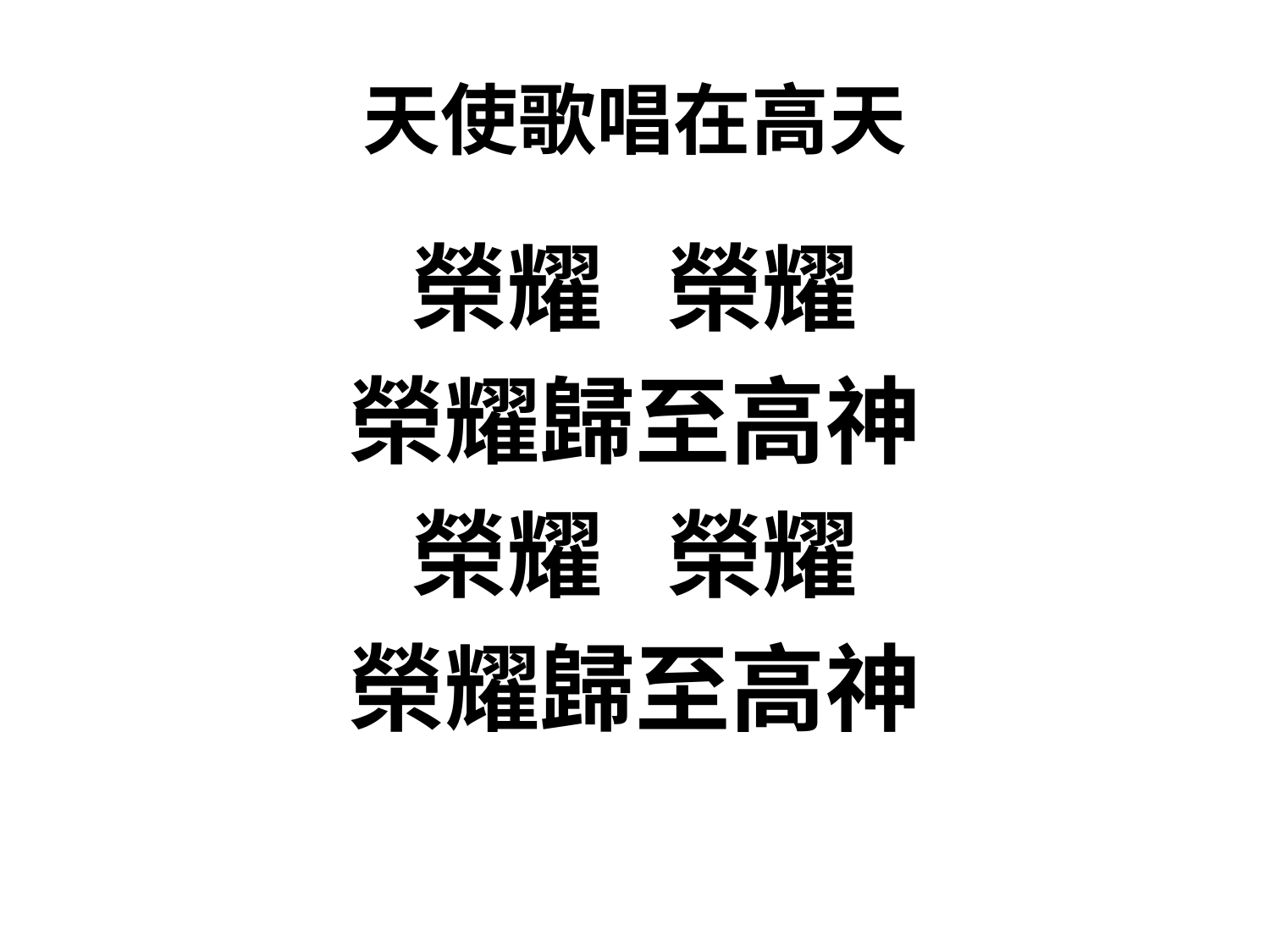

# 天使歌唱在高天
榮耀   榮耀
榮耀歸至高神
榮耀   榮耀
榮耀歸至高神